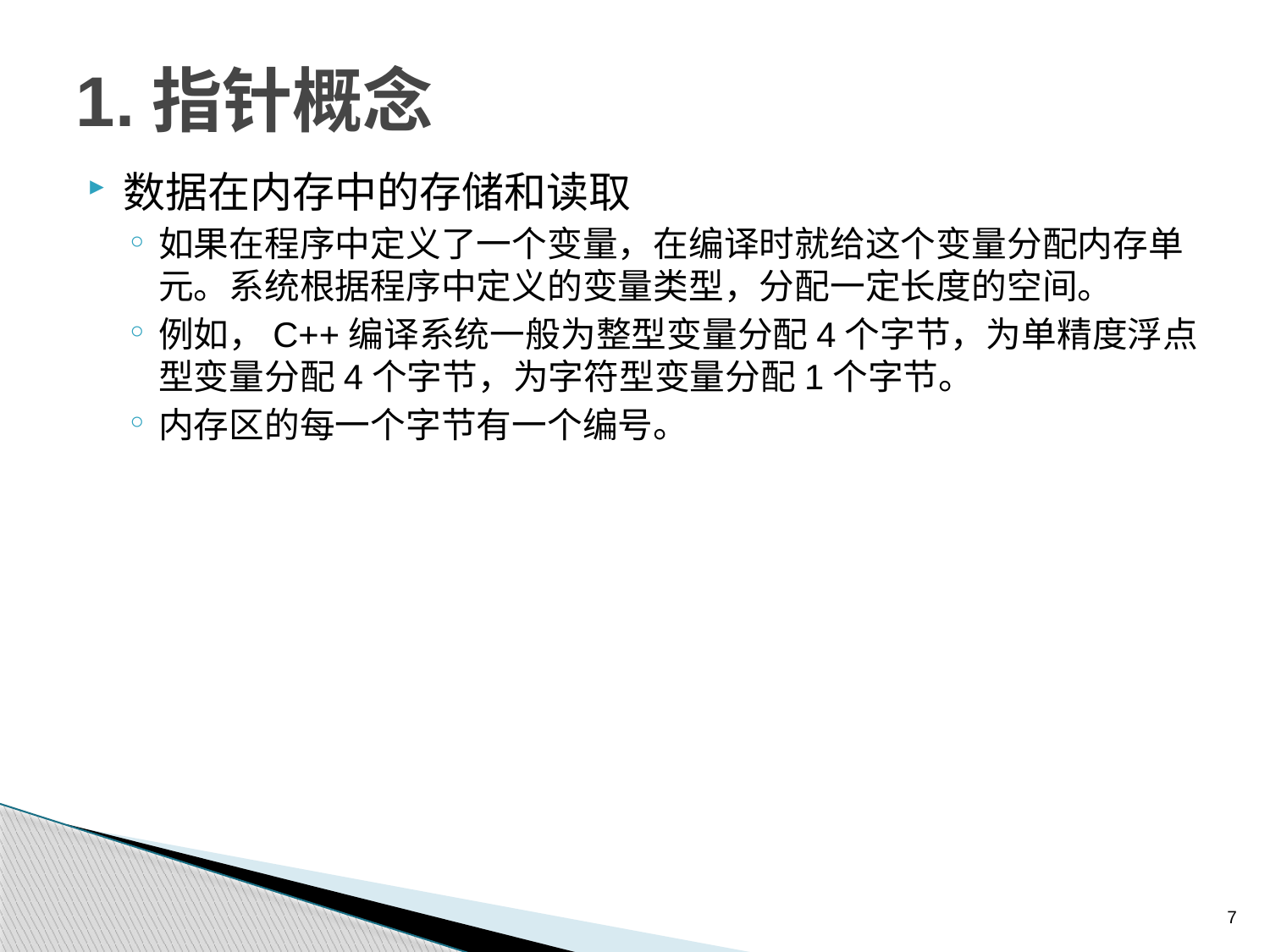

# 1.指针概念
数据在内存中的存储和读取
如果在程序中定义了一个变量，在编译时就给这个变量分配内存单元。系统根据程序中定义的变量类型，分配一定长度的空间。
例如，C++编译系统一般为整型变量分配4个字节，为单精度浮点型变量分配4个字节，为字符型变量分配1个字节。
内存区的每一个字节有一个编号。
7